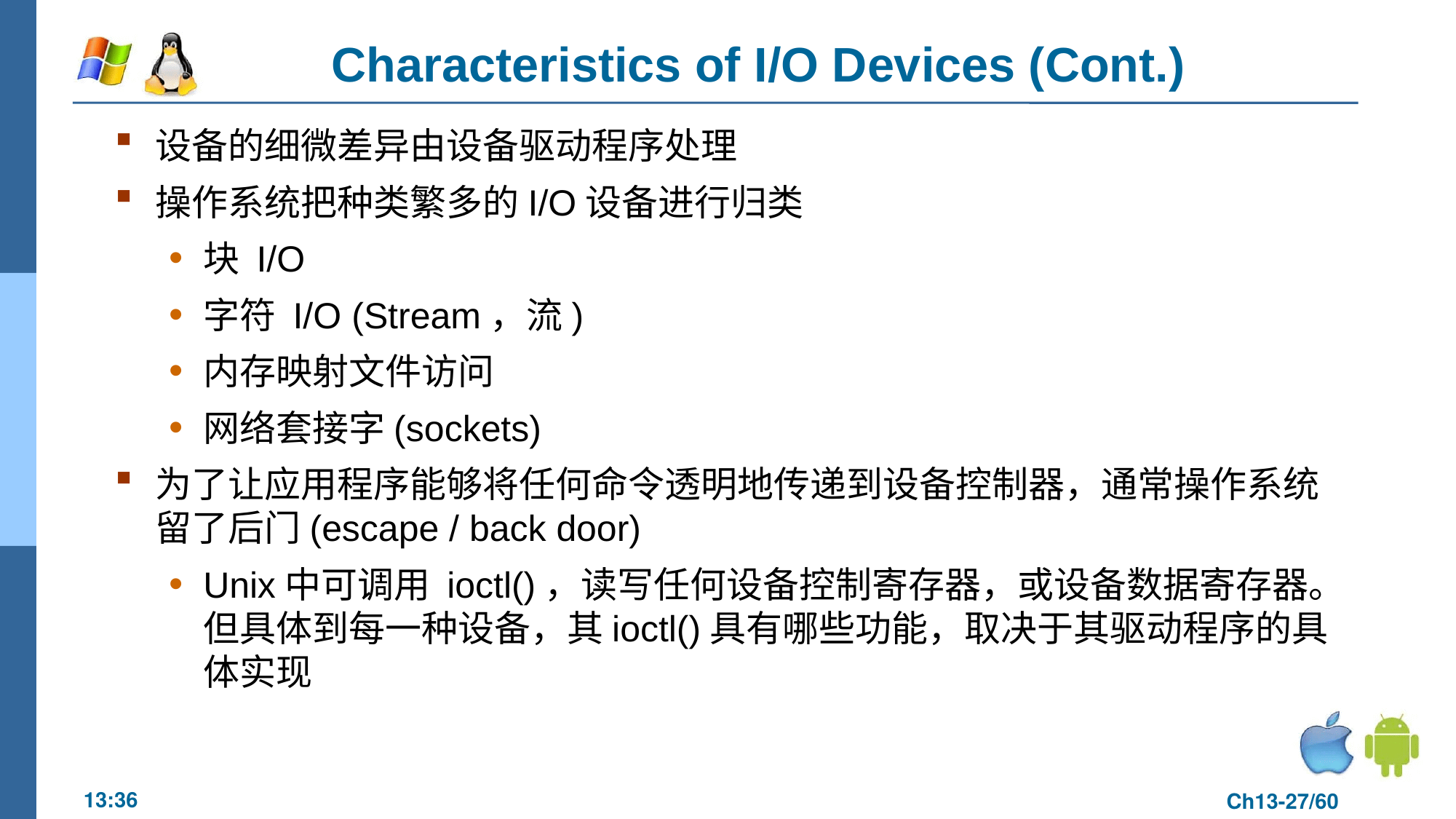

# Characteristics of I/O Devices (Cont.)
设备的细微差异由设备驱动程序处理
操作系统把种类繁多的I/O设备进行归类
块 I/O
字符 I/O (Stream，流)
内存映射文件访问
网络套接字(sockets)
为了让应用程序能够将任何命令透明地传递到设备控制器，通常操作系统留了后门(escape / back door)
Unix中可调用 ioctl()，读写任何设备控制寄存器，或设备数据寄存器。但具体到每一种设备，其ioctl()具有哪些功能，取决于其驱动程序的具体实现